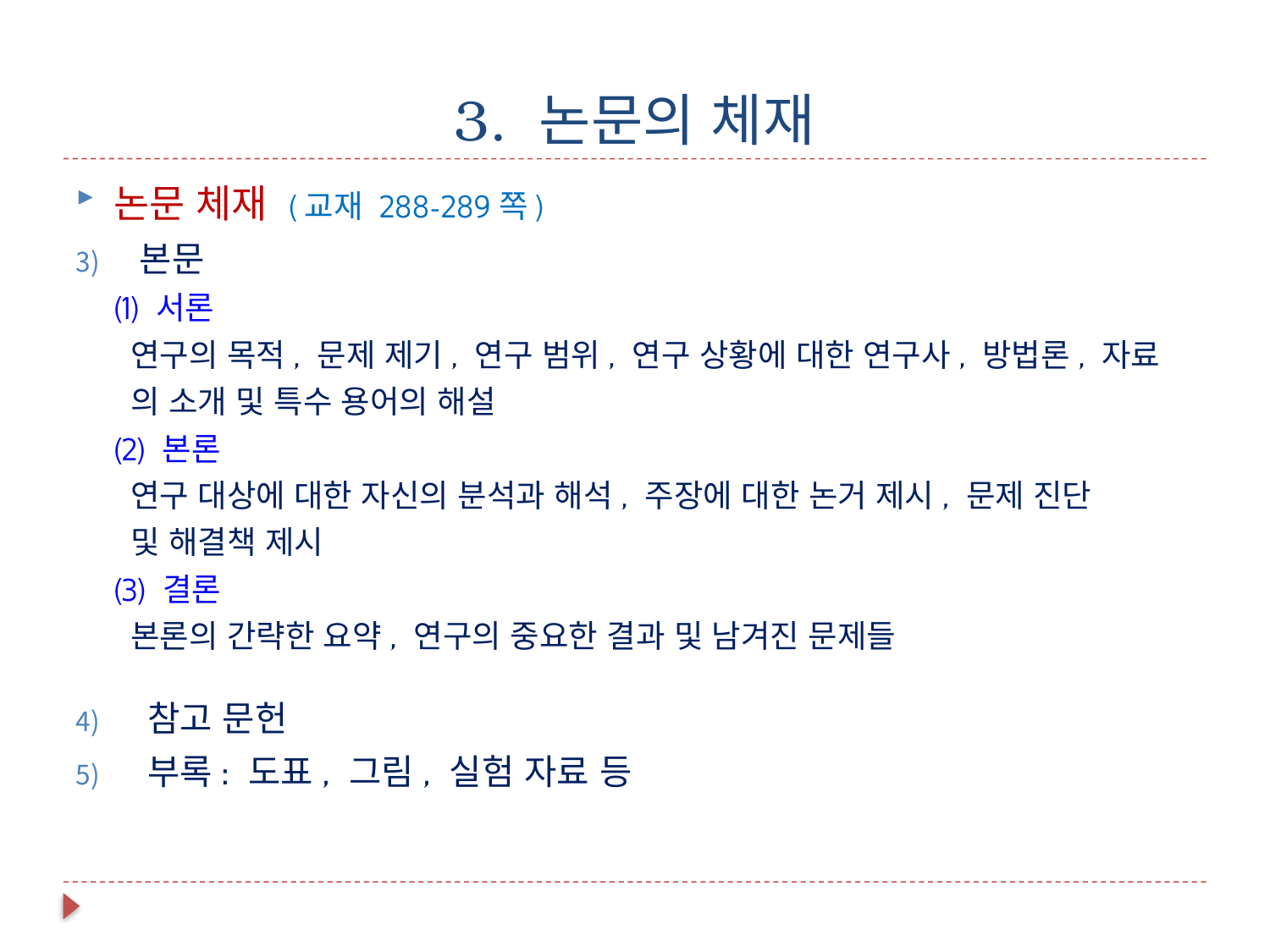

# 3. 논문의 체재
논문 체재 (교재 288-289쪽)
본문
(1) 서론
 연구의 목적, 문제 제기, 연구 범위, 연구 상황에 대한 연구사, 방법론, 자료
 의 소개 및 특수 용어의 해설
(2) 본론
 연구 대상에 대한 자신의 분석과 해석, 주장에 대한 논거 제시, 문제 진단
 및 해결책 제시
(3) 결론
 본론의 간략한 요약, 연구의 중요한 결과 및 남겨진 문제들

참고 문헌
부록: 도표, 그림, 실험 자료 등